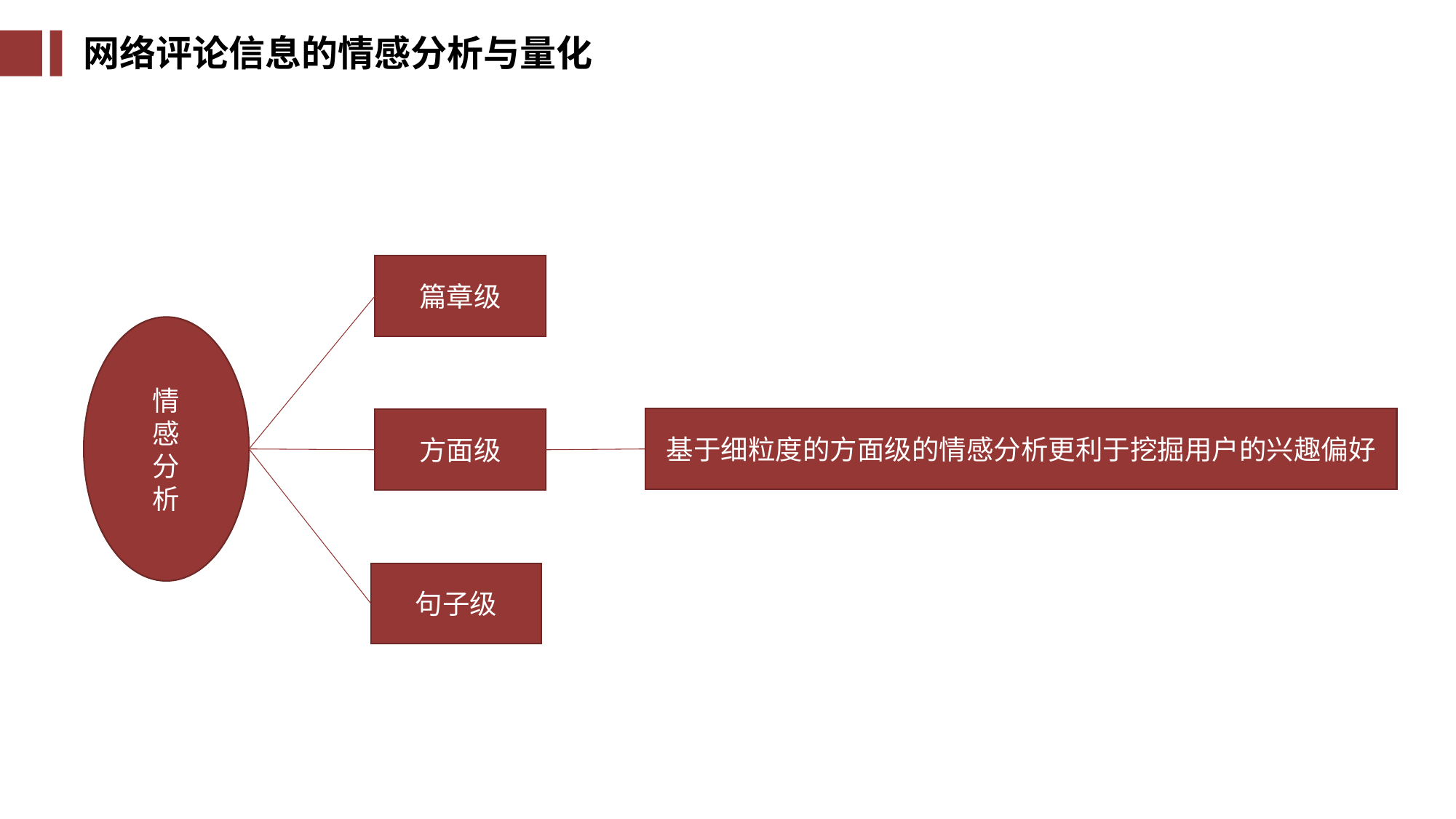

网络评论信息的情感分析与量化

篇章级
情
感
分
析
基于细粒度的方面级的情感分析更利于挖掘用户的兴趣偏好
方面级
句子级